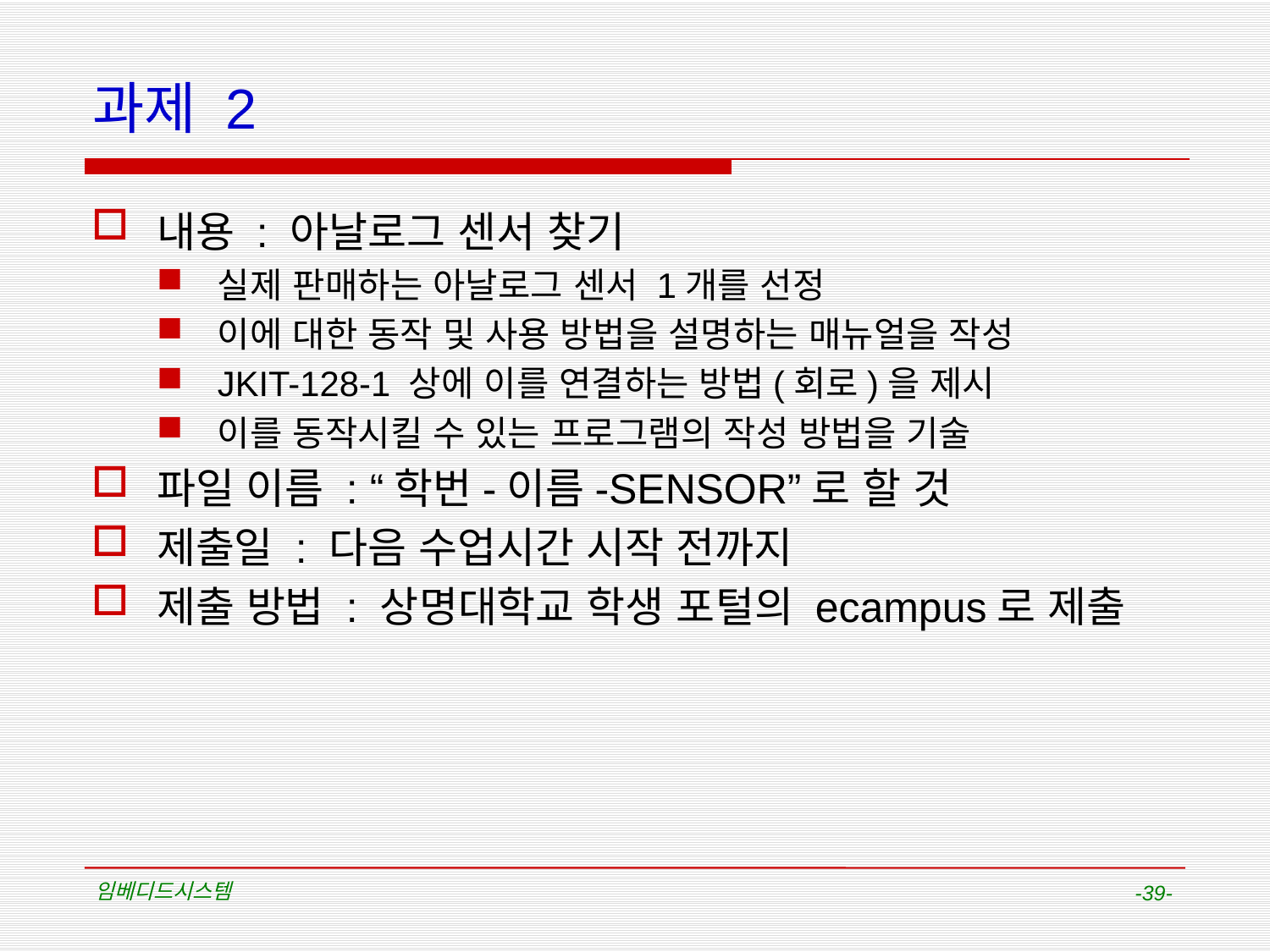

# 과제 2
내용 : 아날로그 센서 찾기
실제 판매하는 아날로그 센서 1개를 선정
이에 대한 동작 및 사용 방법을 설명하는 매뉴얼을 작성
JKIT-128-1 상에 이를 연결하는 방법(회로)을 제시
이를 동작시킬 수 있는 프로그램의 작성 방법을 기술
파일 이름 : “학번-이름-SENSOR”로 할 것
제출일 : 다음 수업시간 시작 전까지
제출 방법 : 상명대학교 학생 포털의 ecampus로 제출
임베디드시스템
-39-